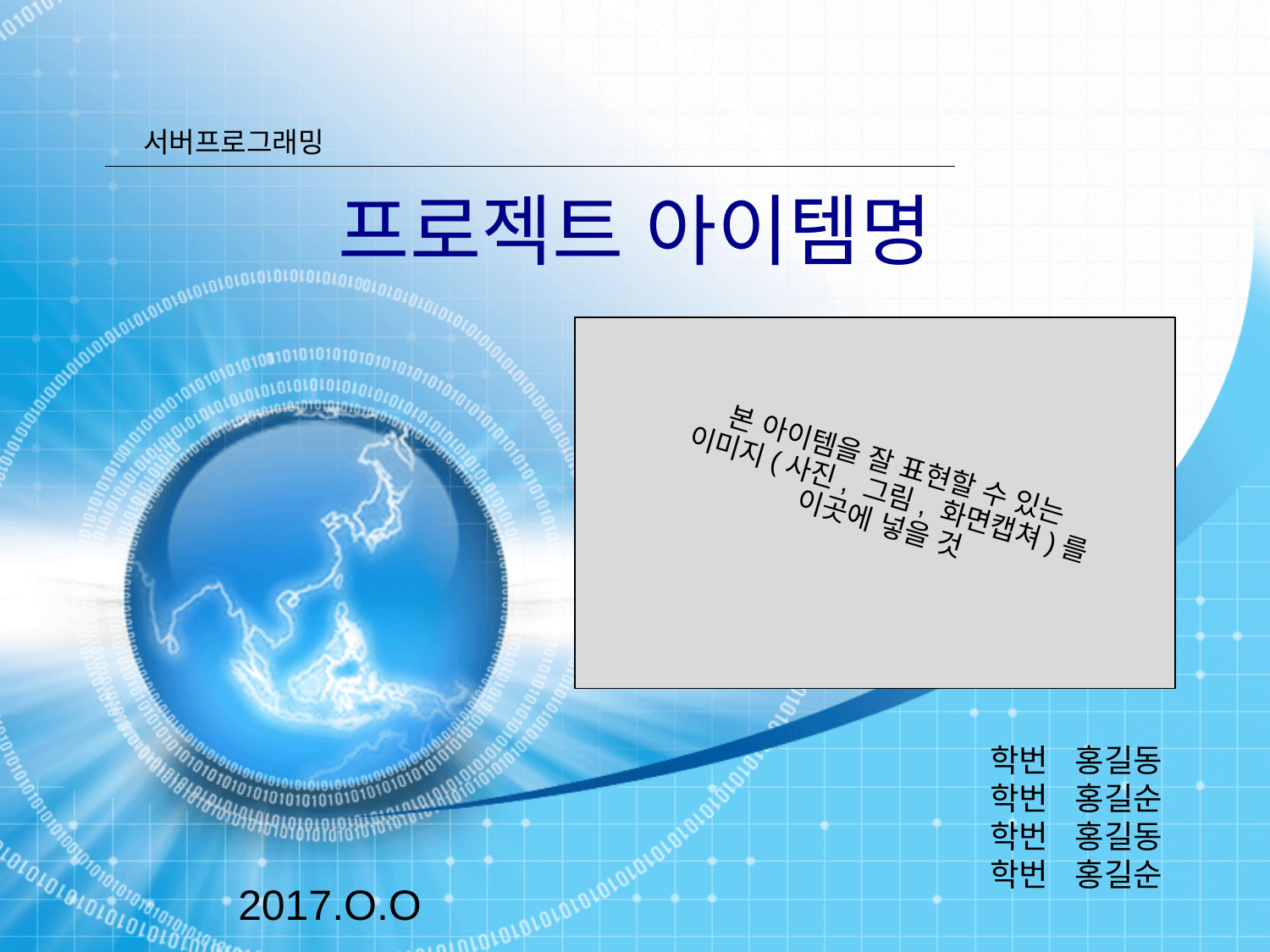

서버프로그래밍
프로젝트 아이템명

본 아이템을 잘 표현할 수 있는
이미지(사진, 그림, 화면캡쳐)를
이곳에 넣을 것
학번   홍길동
학번   홍길순
학번   홍길동
학번   홍길순

2017.O.O